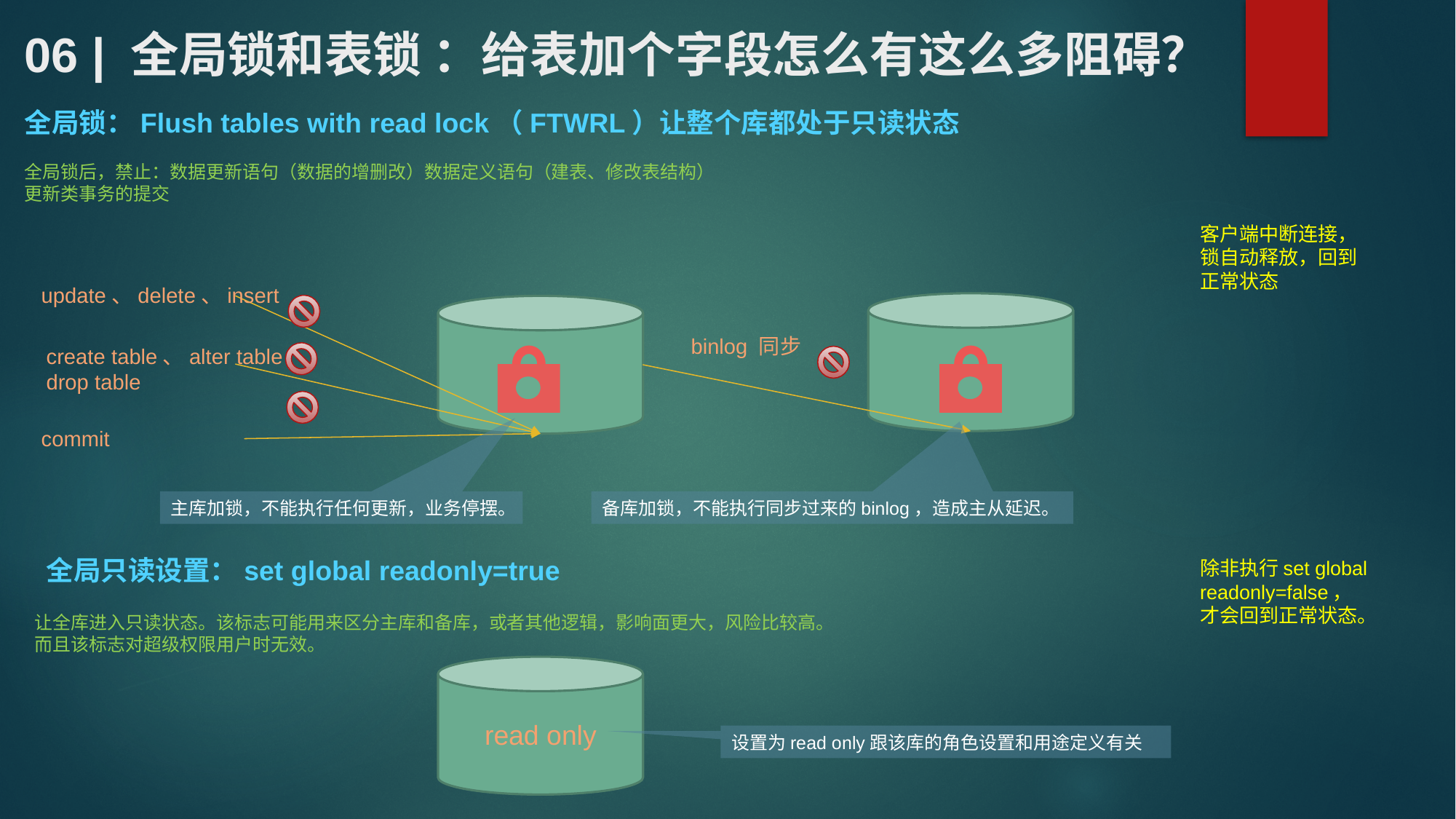

# 06 | 全局锁和表锁 ：给表加个字段怎么有这么多阻碍？
全局锁：Flush tables with read lock（FTWRL）让整个库都处于只读状态
全局锁后，禁止：数据更新语句（数据的增删改）数据定义语句（建表、修改表结构）
更新类事务的提交
客户端中断连接，锁自动释放，回到正常状态
update、delete、insert

binlog 同步
create table、alter table
drop table

commit
主库加锁，不能执行任何更新，业务停摆。
备库加锁，不能执行同步过来的binlog，造成主从延迟。
全局只读设置：set global readonly=true
除非执行set global readonly=false，才会回到正常状态。
让全库进入只读状态。该标志可能用来区分主库和备库，或者其他逻辑，影响面更大，风险比较高。
而且该标志对超级权限用户时无效。
read only
设置为read only跟该库的角色设置和用途定义有关